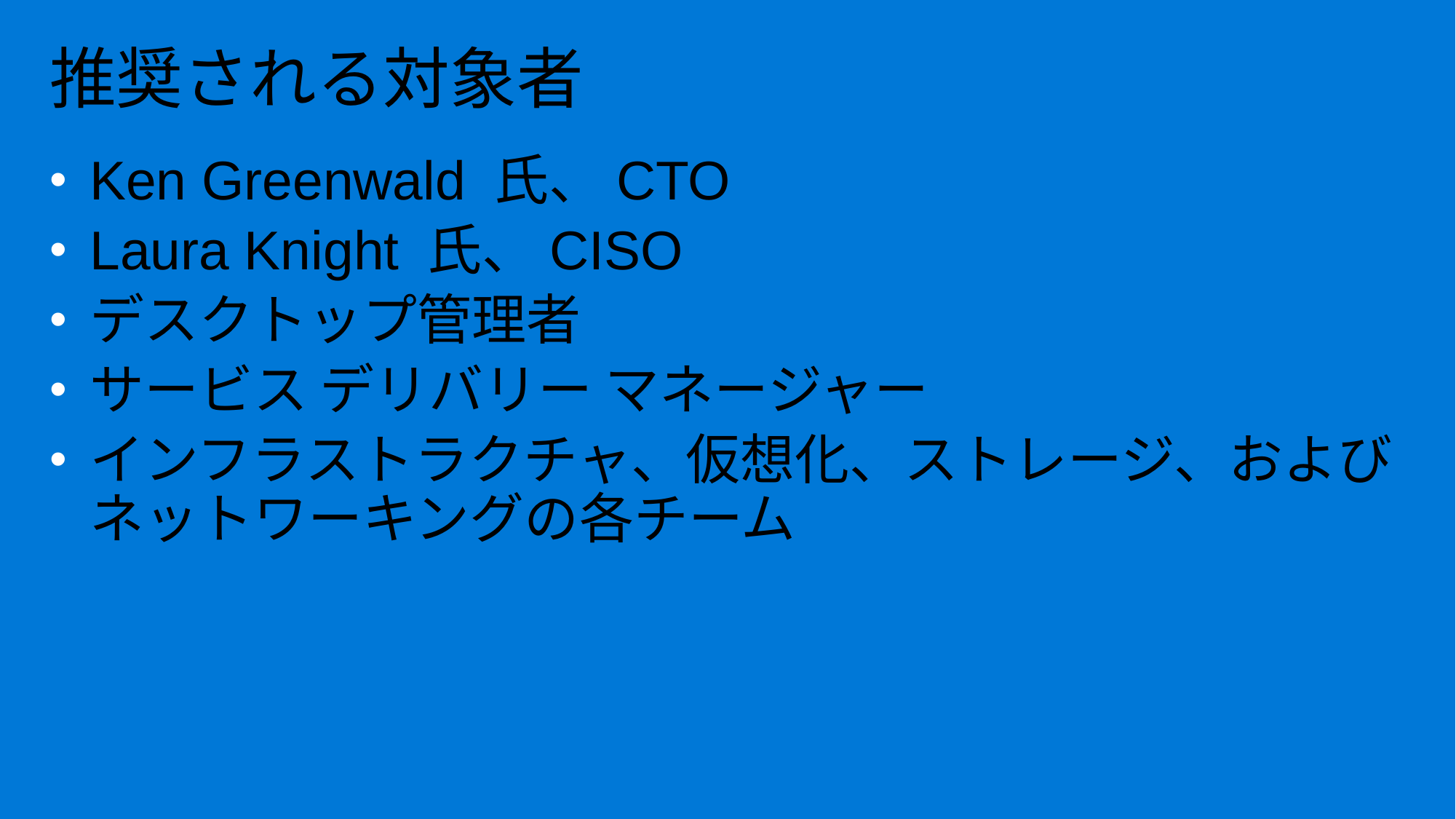

# 推奨される対象者
Ken Greenwald 氏、CTO
Laura Knight 氏、CISO
デスクトップ管理者
サービス デリバリー マネージャー
インフラストラクチャ、仮想化、ストレージ、およびネットワーキングの各チーム